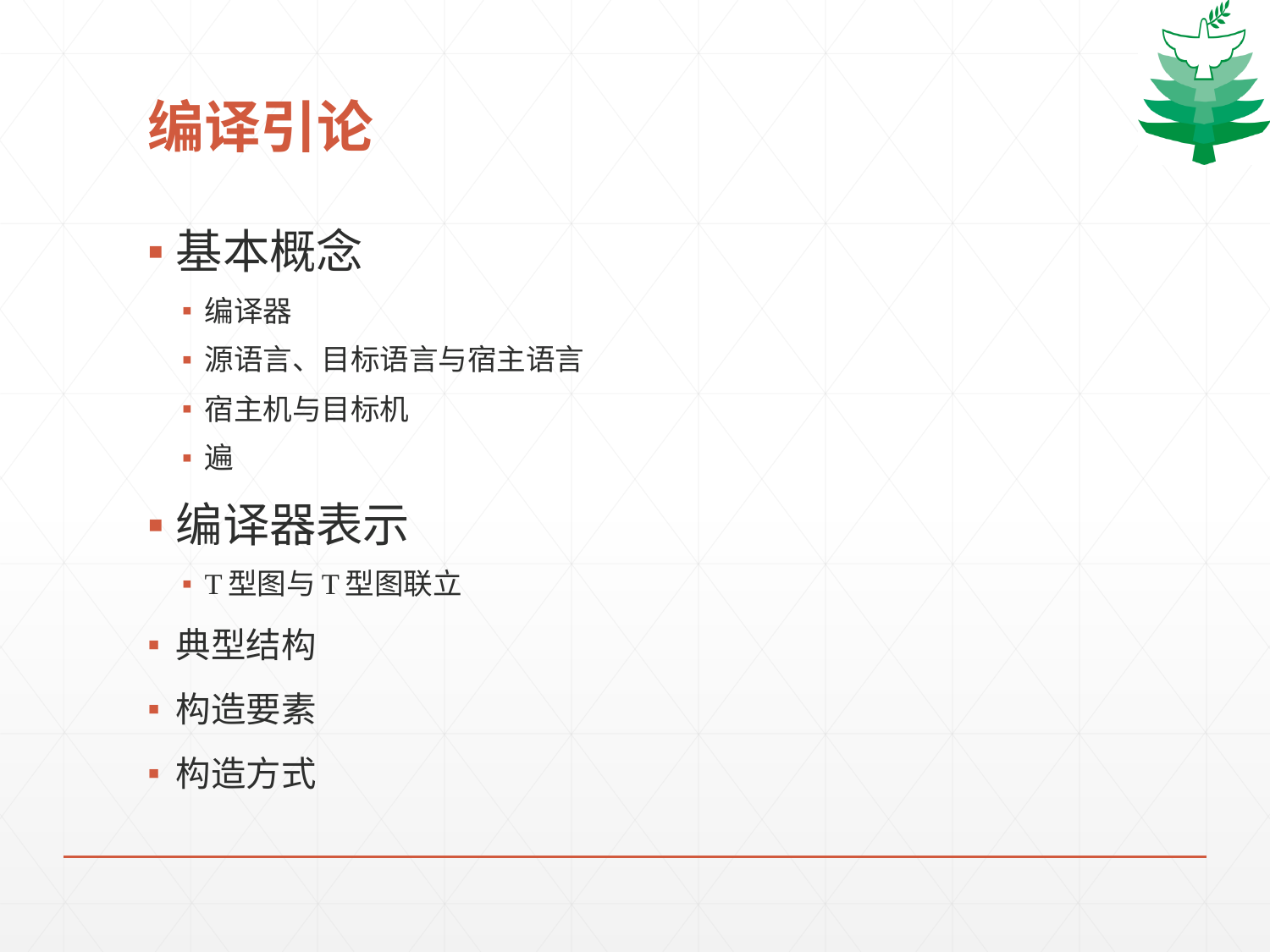

# 编译引论
基本概念
编译器
源语言、目标语言与宿主语言
宿主机与目标机
遍
编译器表示
T型图与T型图联立
典型结构
构造要素
构造方式